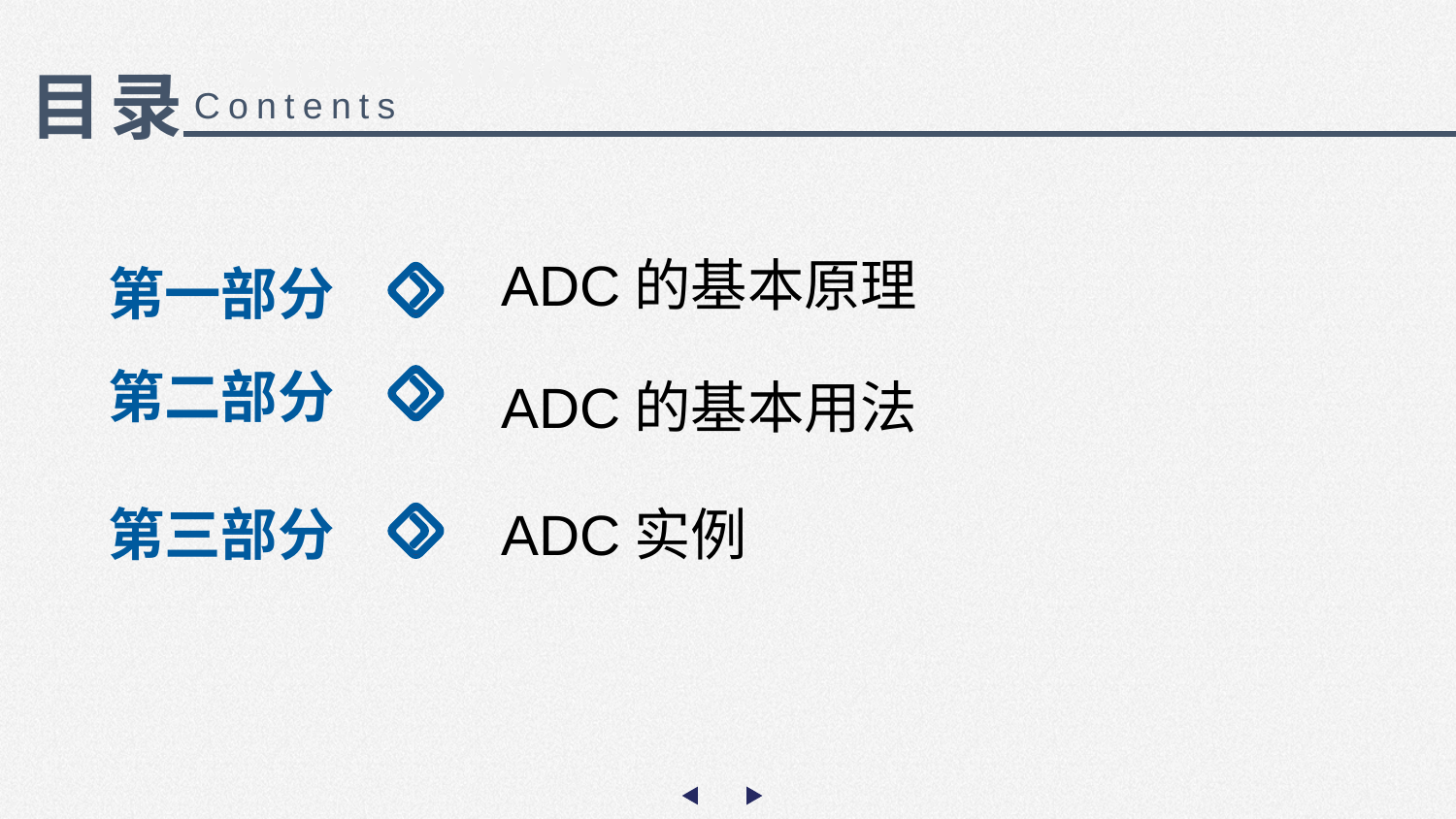

Success Words
目录
Contents
ADC的基本原理
第一部分

第二部分
ADC的基本用法

ADC实例

第三部分

2